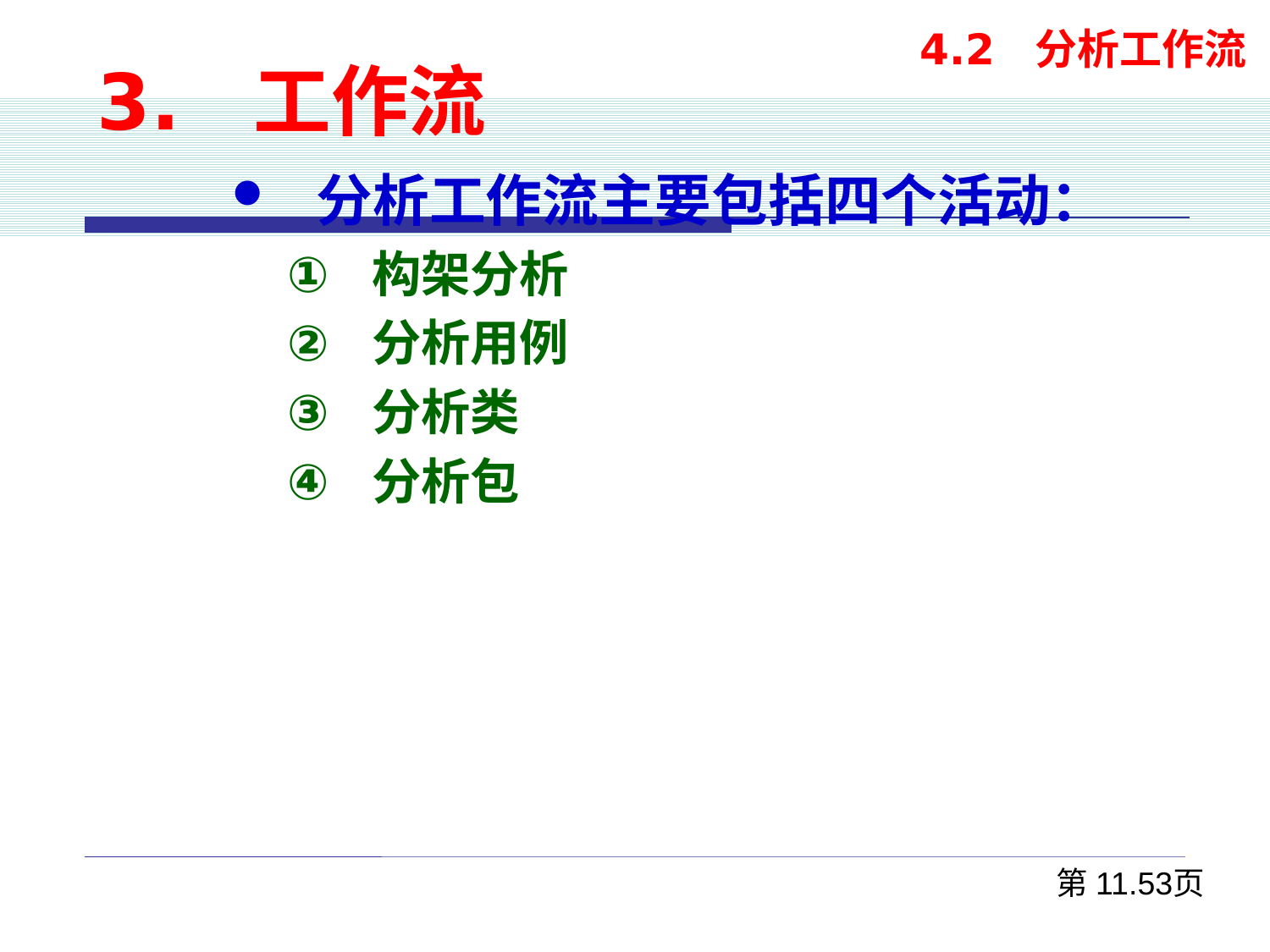

3.  工作流
分析工作流主要包括四个活动：
构架分析
分析用例
分析类
分析包
 4.2  分析工作流
第11.53页